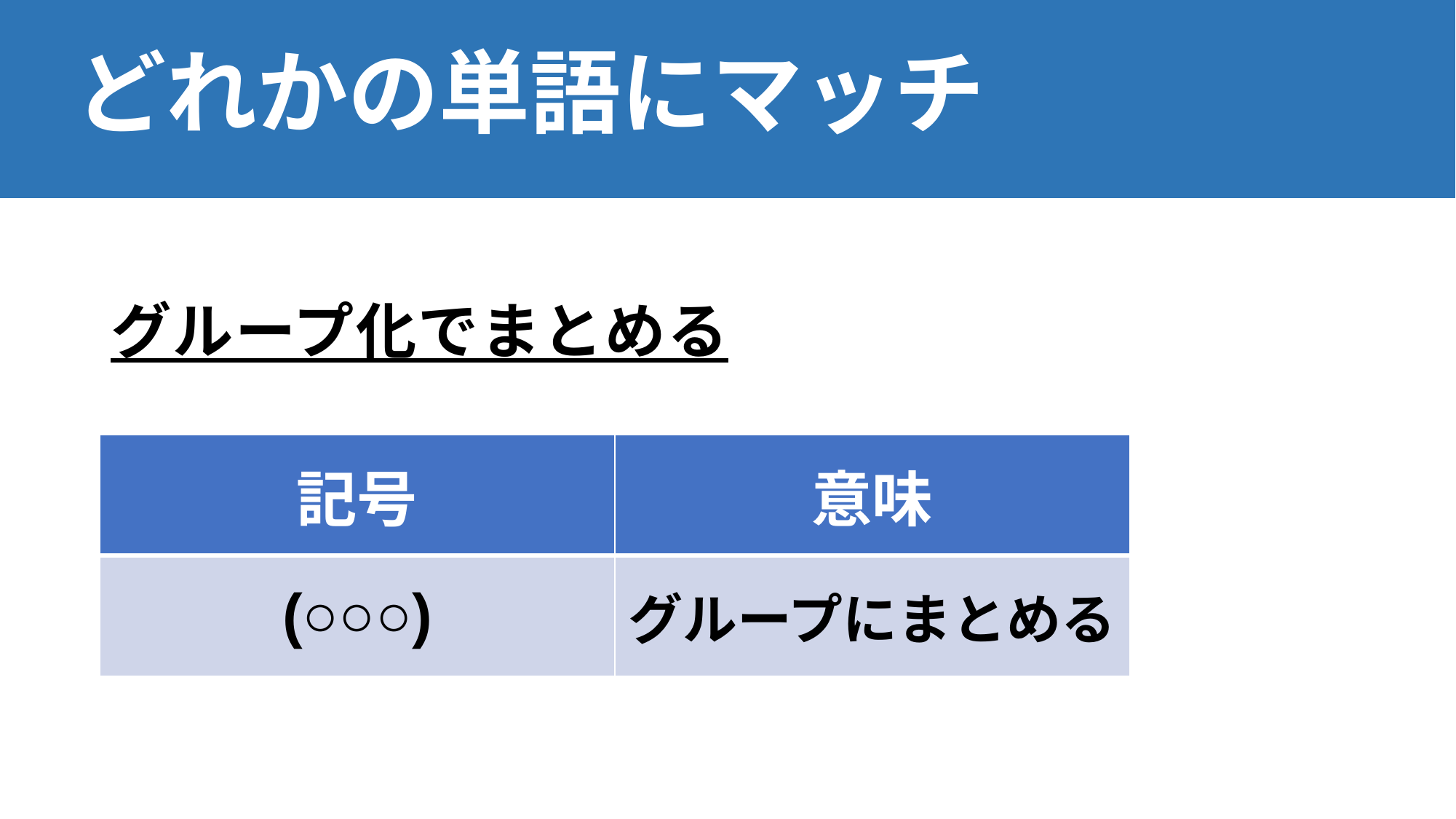

# どれかの単語にマッチ
グループ化でまとめる

| 記号 | 意味 |
| --- | --- |
| (○○○) | グループにまとめる |